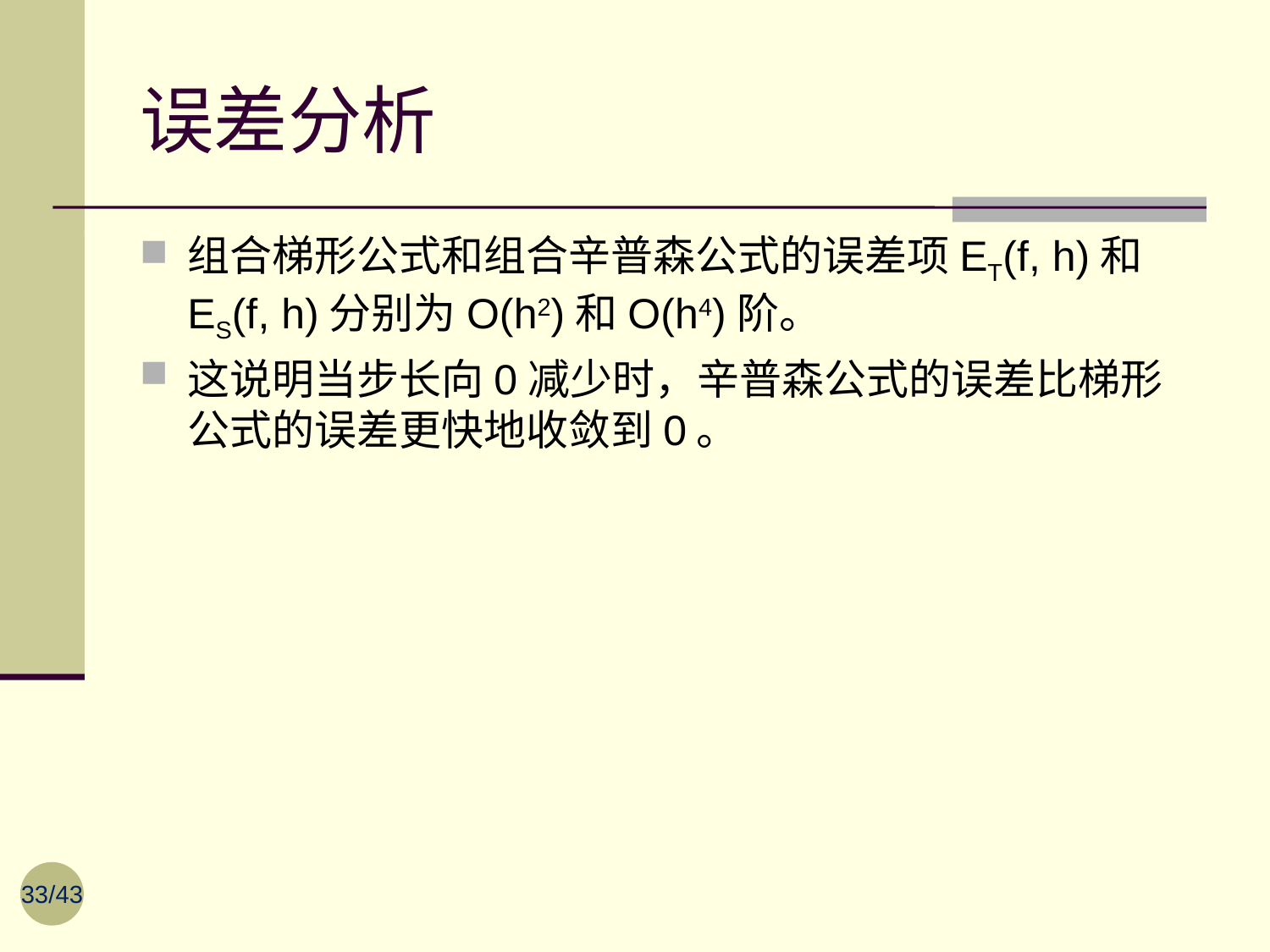

# 误差分析
组合梯形公式和组合辛普森公式的误差项ET(f, h)和ES(f, h)分别为O(h2)和O(h4)阶。
这说明当步长向0减少时，辛普森公式的误差比梯形公式的误差更快地收敛到0。